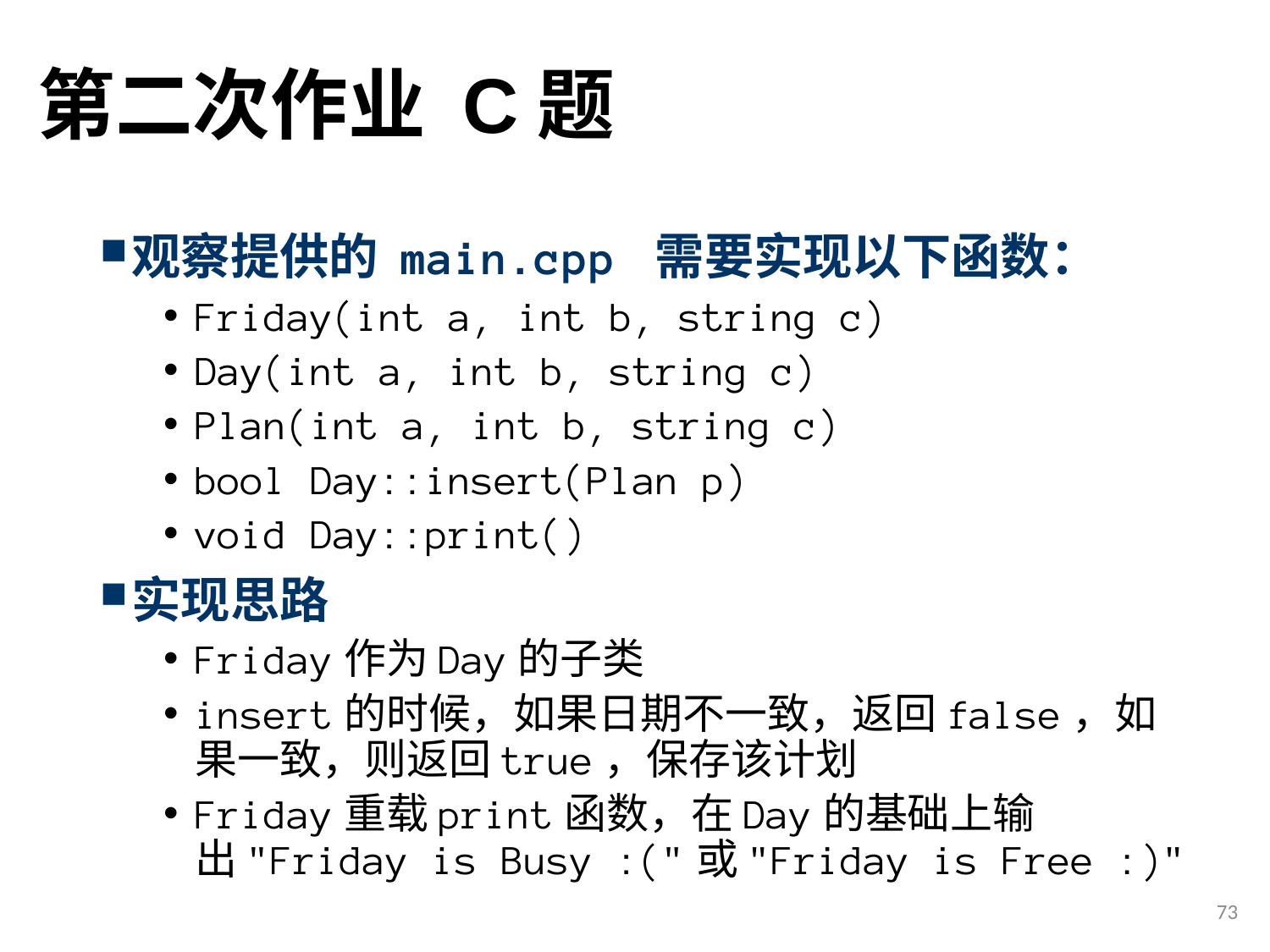

# 第二次作业 C题
观察提供的 main.cpp 需要实现以下函数：
Friday(int a, int b, string c)
Day(int a, int b, string c)
Plan(int a, int b, string c)
bool Day::insert(Plan p)
void Day::print()
实现思路
Friday作为Day的子类
insert的时候，如果日期不一致，返回false，如果一致，则返回true，保存该计划
Friday重载print函数，在Day的基础上输出"Friday is Busy :("或"Friday is Free :)"
73